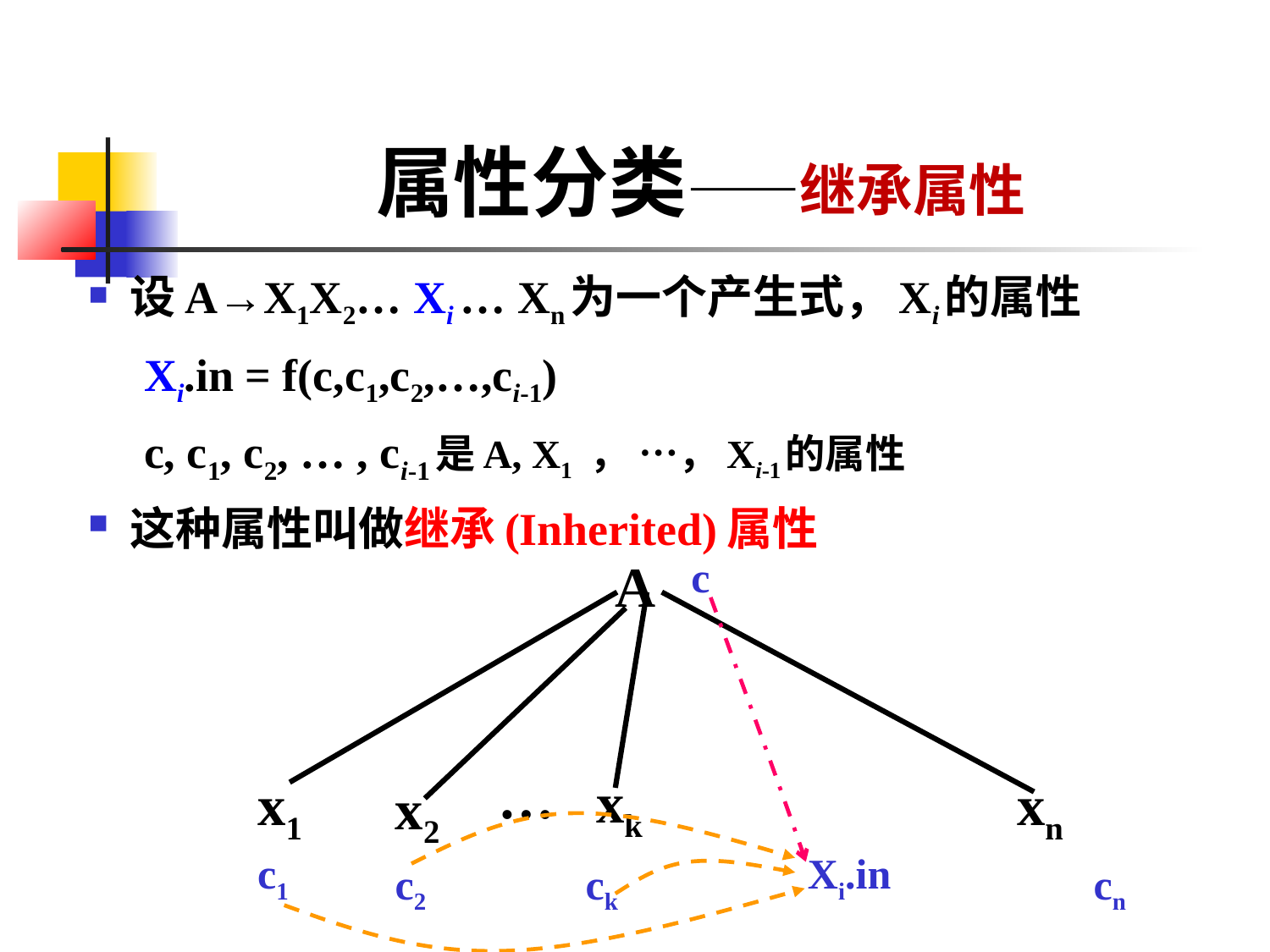

属性分类——继承属性
设A→X1X2… Xi … Xn为一个产生式，Xi的属性
Xi.in = f(c,c1,c2,…,ci-1)
c, c1, c2, … , ci-1是A, X1 ， …，Xi-1的属性
这种属性叫做继承(Inherited)属性
A

…
xk
xn
x1
x2
c
c1
Xi.in
c2
ck
cn